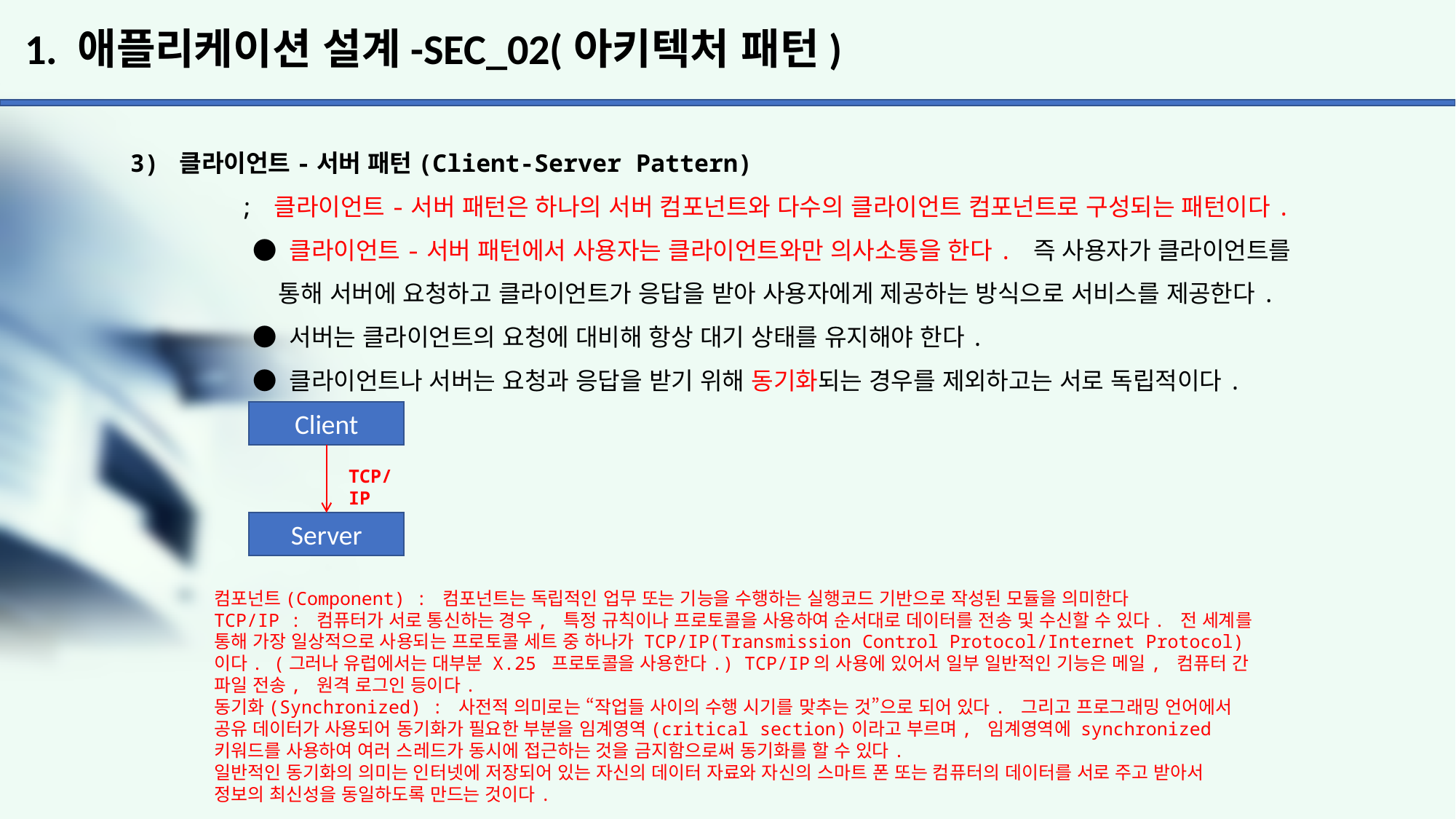

# 1. 애플리케이션 설계-SEC_02(아키텍처 패턴)
3) 클라이언트-서버 패턴(Client-Server Pattern)
	; 클라이언트-서버 패턴은 하나의 서버 컴포넌트와 다수의 클라이언트 컴포넌트로 구성되는 패턴이다.
	  ● 클라이언트-서버 패턴에서 사용자는 클라이언트와만 의사소통을 한다. 즉 사용자가 클라이언트를
	     통해 서버에 요청하고 클라이언트가 응답을 받아 사용자에게 제공하는 방식으로 서비스를 제공한다.
	  ● 서버는 클라이언트의 요청에 대비해 항상 대기 상태를 유지해야 한다.
	  ● 클라이언트나 서버는 요청과 응답을 받기 위해 동기화되는 경우를 제외하고는 서로 독립적이다.
Client
TCP/IP
Server
컴포넌트(Component) : 컴포넌트는 독립적인 업무 또는 기능을 수행하는 실행코드 기반으로 작성된 모듈을 의미한다
TCP/IP : 컴퓨터가 서로 통신하는 경우, 특정 규칙이나 프로토콜을 사용하여 순서대로 데이터를 전송 및 수신할 수 있다. 전 세계를 통해 가장 일상적으로 사용되는 프로토콜 세트 중 하나가 TCP/IP(Transmission Control Protocol/Internet Protocol)이다. (그러나 유럽에서는 대부분 X.25 프로토콜을 사용한다.) TCP/IP의 사용에 있어서 일부 일반적인 기능은 메일, 컴퓨터 간 파일 전송, 원격 로그인 등이다.
동기화(Synchronized) : 사전적 의미로는 “작업들 사이의 수행 시기를 맞추는 것”으로 되어 있다. 그리고 프로그래밍 언어에서 공유 데이터가 사용되어 동기화가 필요한 부분을 임계영역(critical section)이라고 부르며, 임계영역에 synchronized 키워드를 사용하여 여러 스레드가 동시에 접근하는 것을 금지함으로써 동기화를 할 수 있다.
일반적인 동기화의 의미는 인터넷에 저장되어 있는 자신의 데이터 자료와 자신의 스마트 폰 또는 컴퓨터의 데이터를 서로 주고 받아서 정보의 최신성을 동일하도록 만드는 것이다.